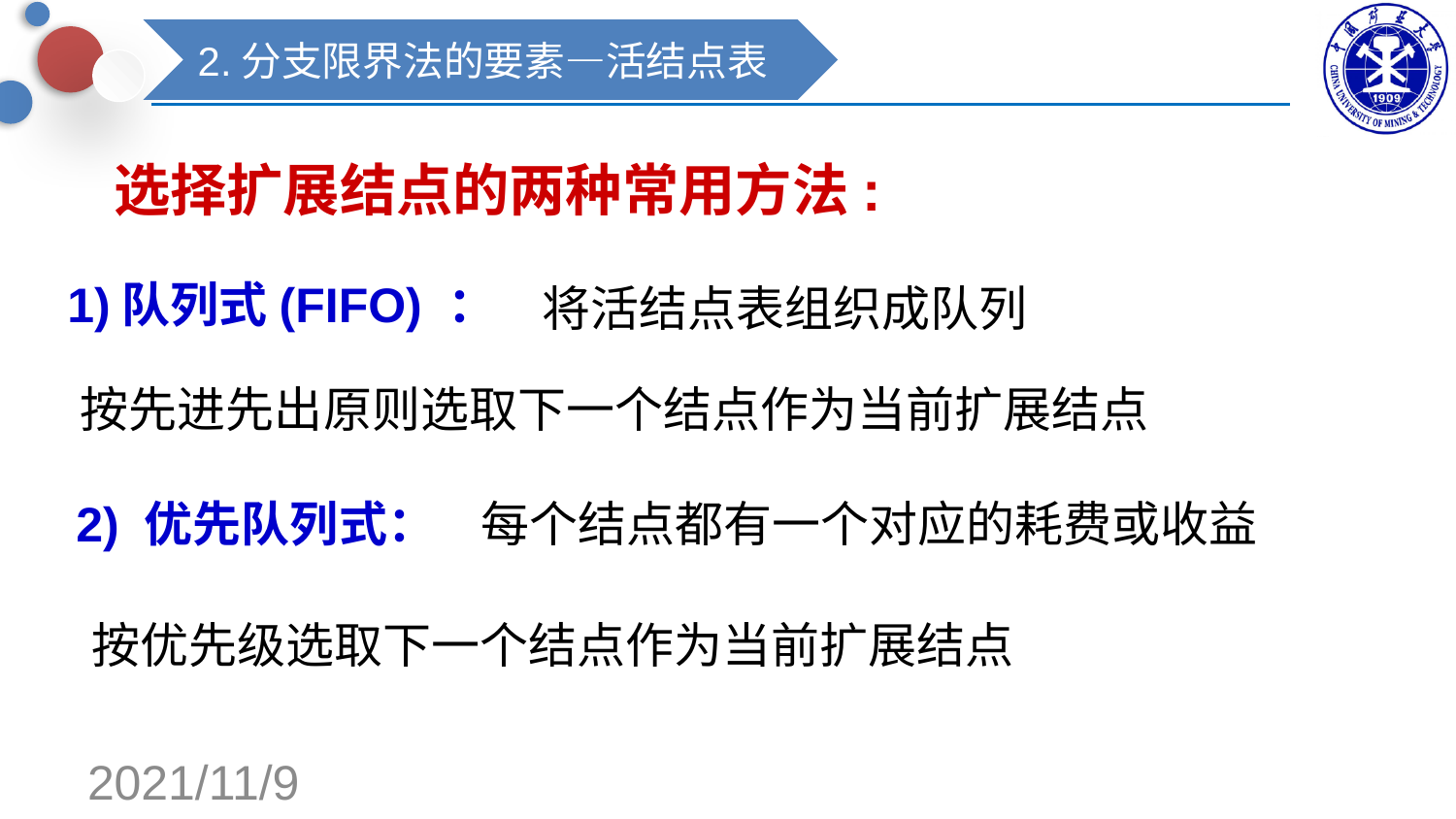

2.分支限界法的要素—活结点表
选择扩展结点的两种常用方法:
1)队列式(FIFO) ：
将活结点表组织成队列
按先进先出原则选取下一个结点作为当前扩展结点
每个结点都有一个对应的耗费或收益
2) 优先队列式：
按优先级选取下一个结点作为当前扩展结点
2021/11/9